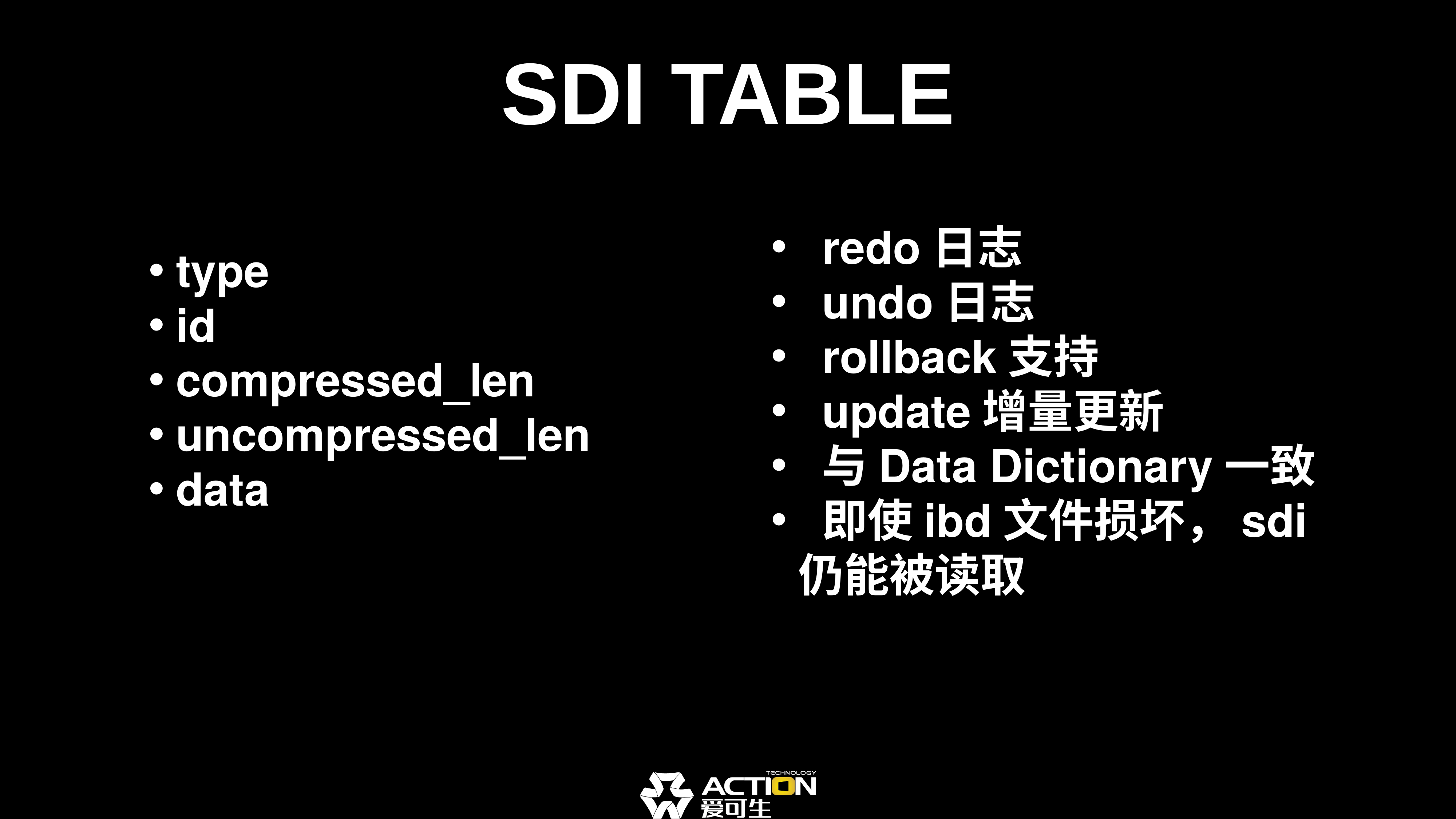

# SDI TABLE
redo日志
undo日志
rollback支持
update增量更新
 与Data Dictionary一致
 即使ibd文件损坏，sdi仍能被读取
type
id
compressed_len
uncompressed_len
data